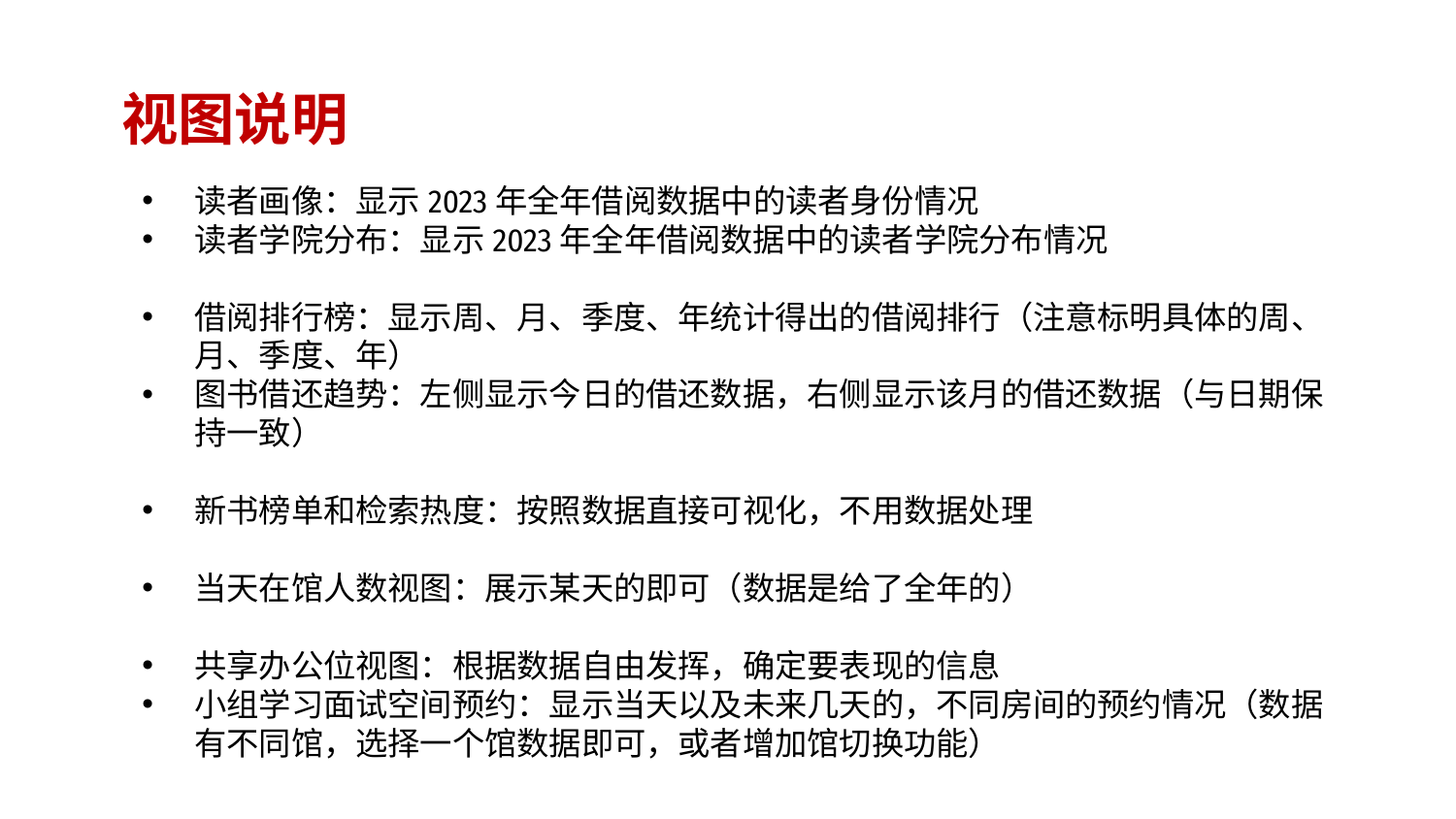

# 视图说明
读者画像：显示2023年全年借阅数据中的读者身份情况
读者学院分布：显示2023年全年借阅数据中的读者学院分布情况

借阅排行榜：显示周、月、季度、年统计得出的借阅排行（注意标明具体的周、月、季度、年）
图书借还趋势：左侧显示今日的借还数据，右侧显示该月的借还数据（与日期保持一致）

新书榜单和检索热度：按照数据直接可视化，不用数据处理

当天在馆人数视图：展示某天的即可（数据是给了全年的）

共享办公位视图：根据数据自由发挥，确定要表现的信息
小组学习面试空间预约：显示当天以及未来几天的，不同房间的预约情况（数据有不同馆，选择一个馆数据即可，或者增加馆切换功能）